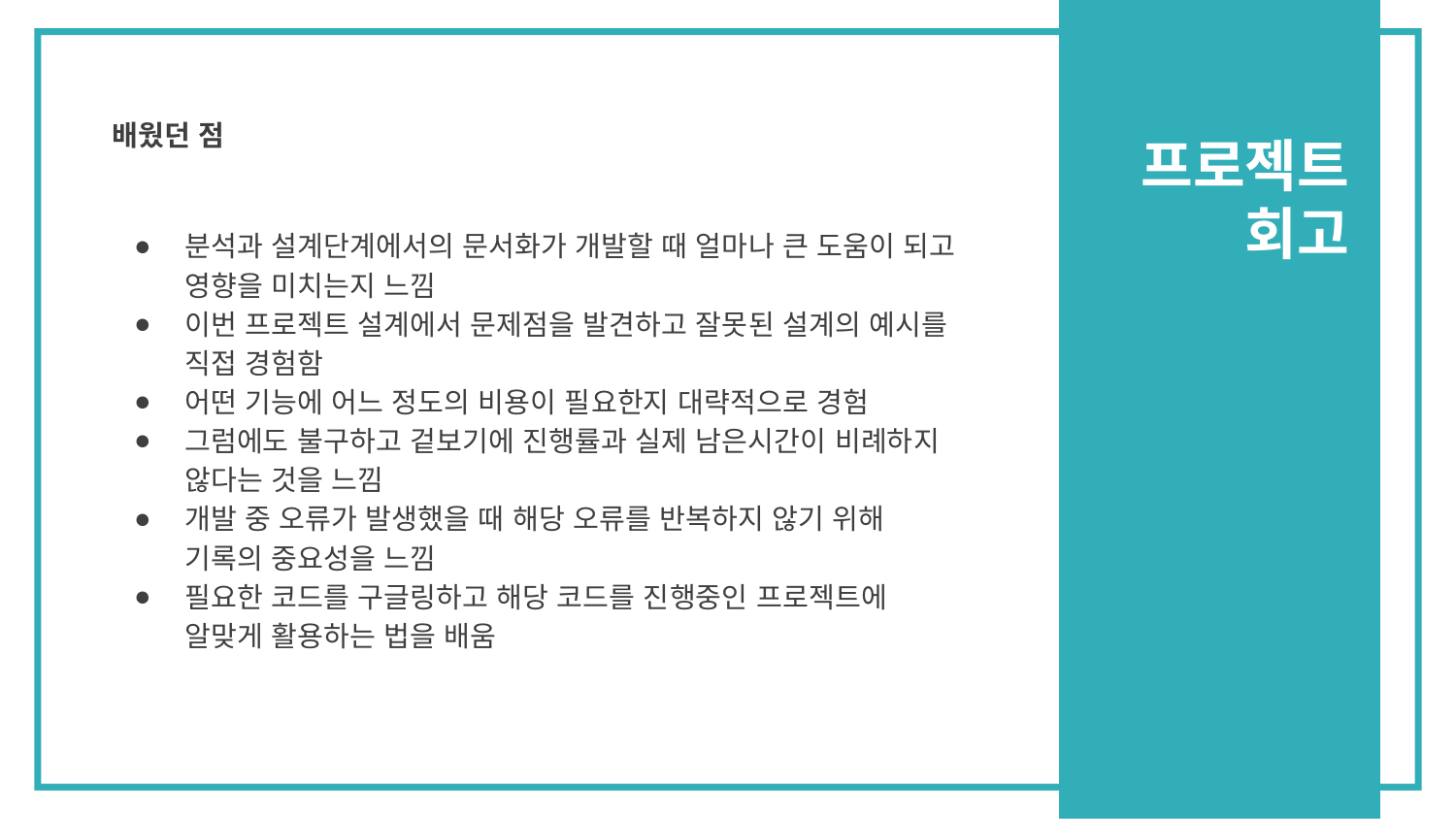

배웠던 점
분석과 설계단계에서의 문서화가 개발할 때 얼마나 큰 도움이 되고 영향을 미치는지 느낌
이번 프로젝트 설계에서 문제점을 발견하고 잘못된 설계의 예시를 직접 경험함
어떤 기능에 어느 정도의 비용이 필요한지 대략적으로 경험
그럼에도 불구하고 겉보기에 진행률과 실제 남은시간이 비례하지 않다는 것을 느낌
개발 중 오류가 발생했을 때 해당 오류를 반복하지 않기 위해 기록의 중요성을 느낌
필요한 코드를 구글링하고 해당 코드를 진행중인 프로젝트에 알맞게 활용하는 법을 배움
프로젝트 회고